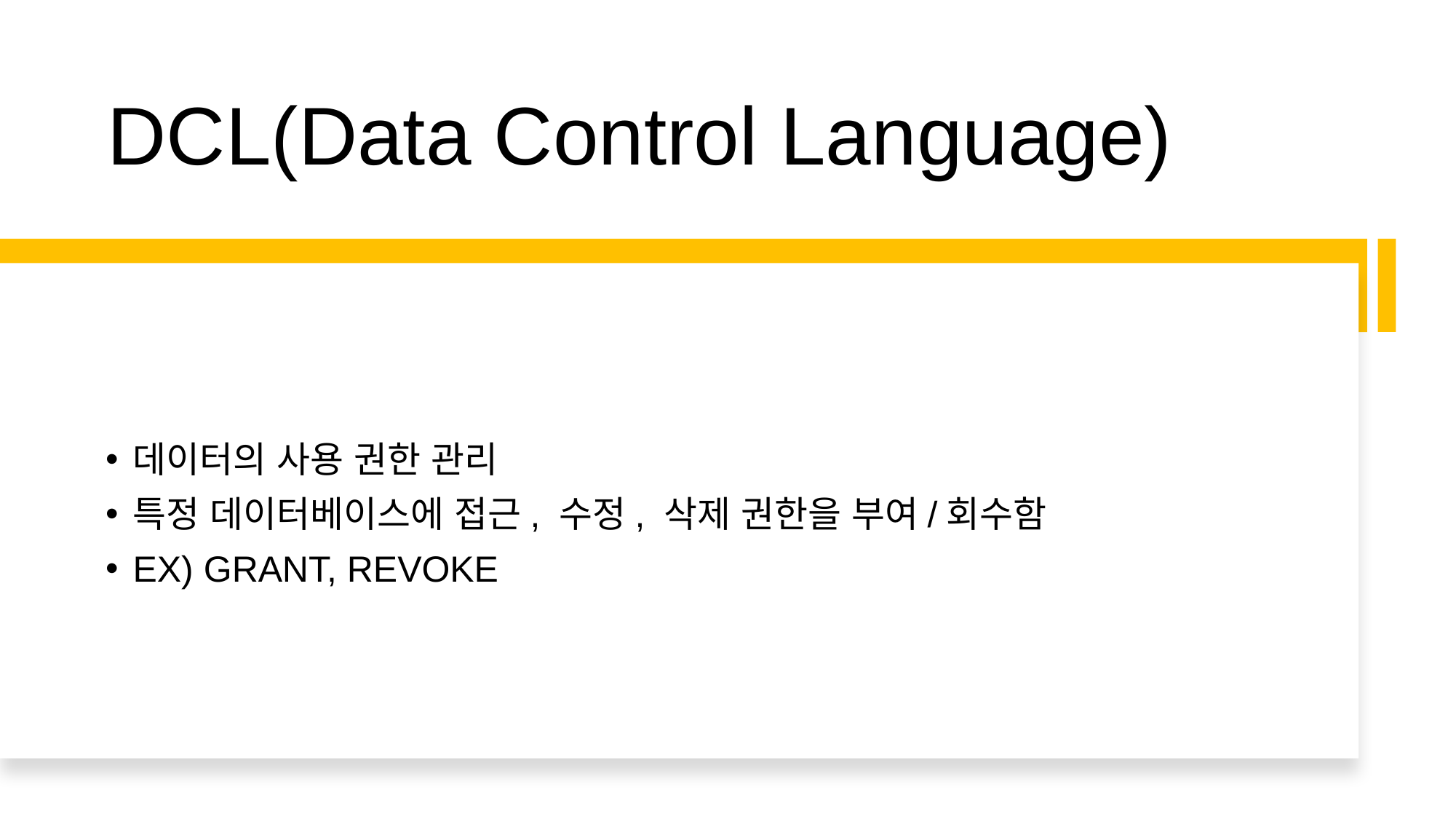

# DCL(Data Control Language)

데이터의 사용 권한 관리
특정 데이터베이스에 접근, 수정, 삭제 권한을 부여/회수함
EX) GRANT, REVOKE